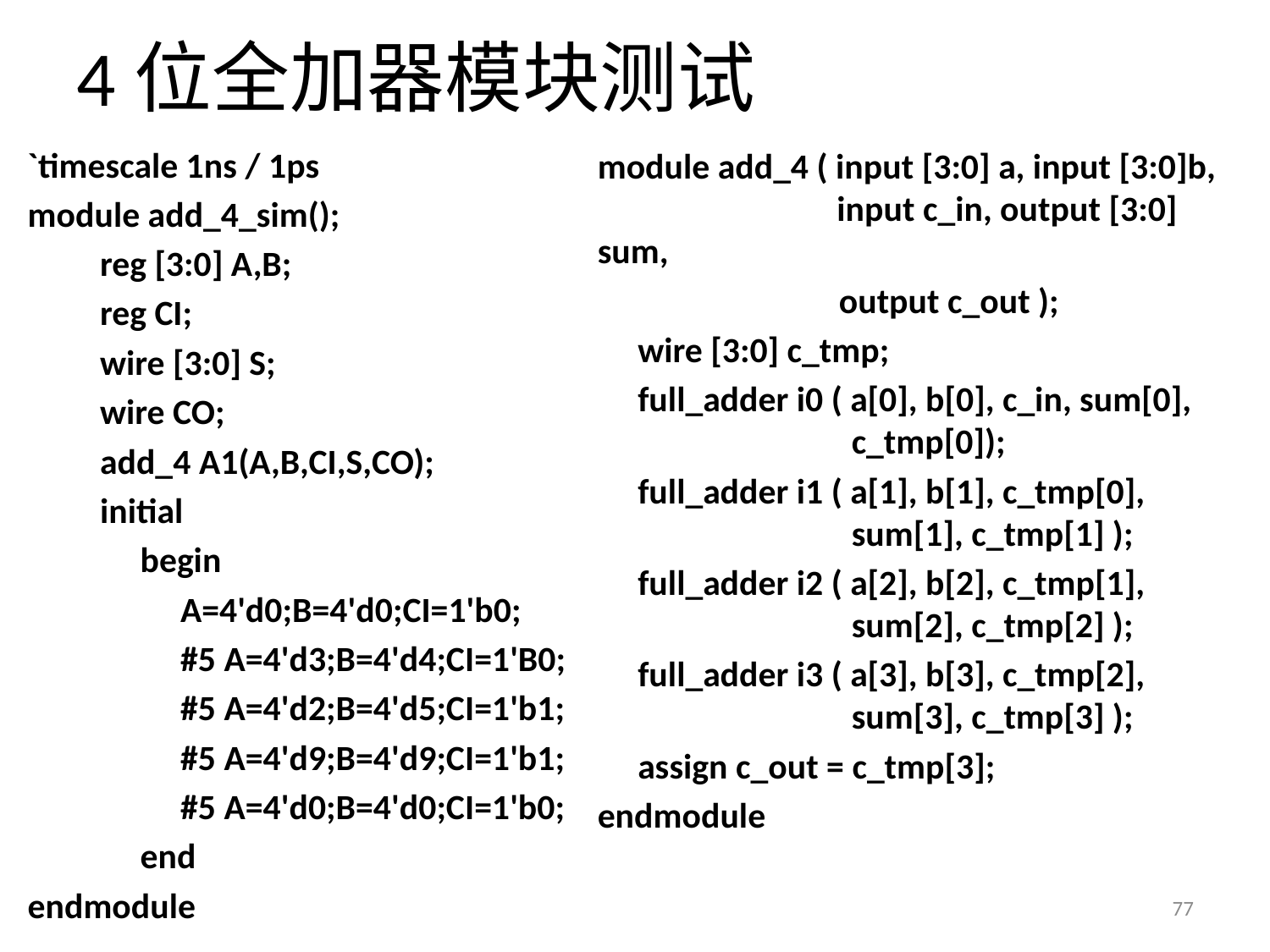

# 4位全加器模块测试
`timescale 1ns / 1ps
module add_4_sim();
         reg [3:0] A,B;
         reg CI;
         wire [3:0] S;
         wire CO;
         add_4 A1(A,B,CI,S,CO);
         initial
              begin
                   A=4'd0;B=4'd0;CI=1'b0;
                   #5 A=4'd3;B=4'd4;CI=1'B0;
                   #5 A=4'd2;B=4'd5;CI=1'b1;
                   #5 A=4'd9;B=4'd9;CI=1'b1;
                   #5 A=4'd0;B=4'd0;CI=1'b0;
              end
endmodule
module add_4 ( input [3:0] a, input [3:0]b, 		              input c_in, output [3:0] sum,
                              output c_out );
     wire [3:0] c_tmp;
     full_adder i0 ( a[0], b[0], c_in, sum[0], 			c_tmp[0]);
     full_adder i1 ( a[1], b[1], c_tmp[0], 			sum[1], c_tmp[1] );
     full_adder i2 ( a[2], b[2], c_tmp[1], 			sum[2], c_tmp[2] );
     full_adder i3 ( a[3], b[3], c_tmp[2], 			sum[3], c_tmp[3] );
     assign c_out = c_tmp[3];
endmodule
77